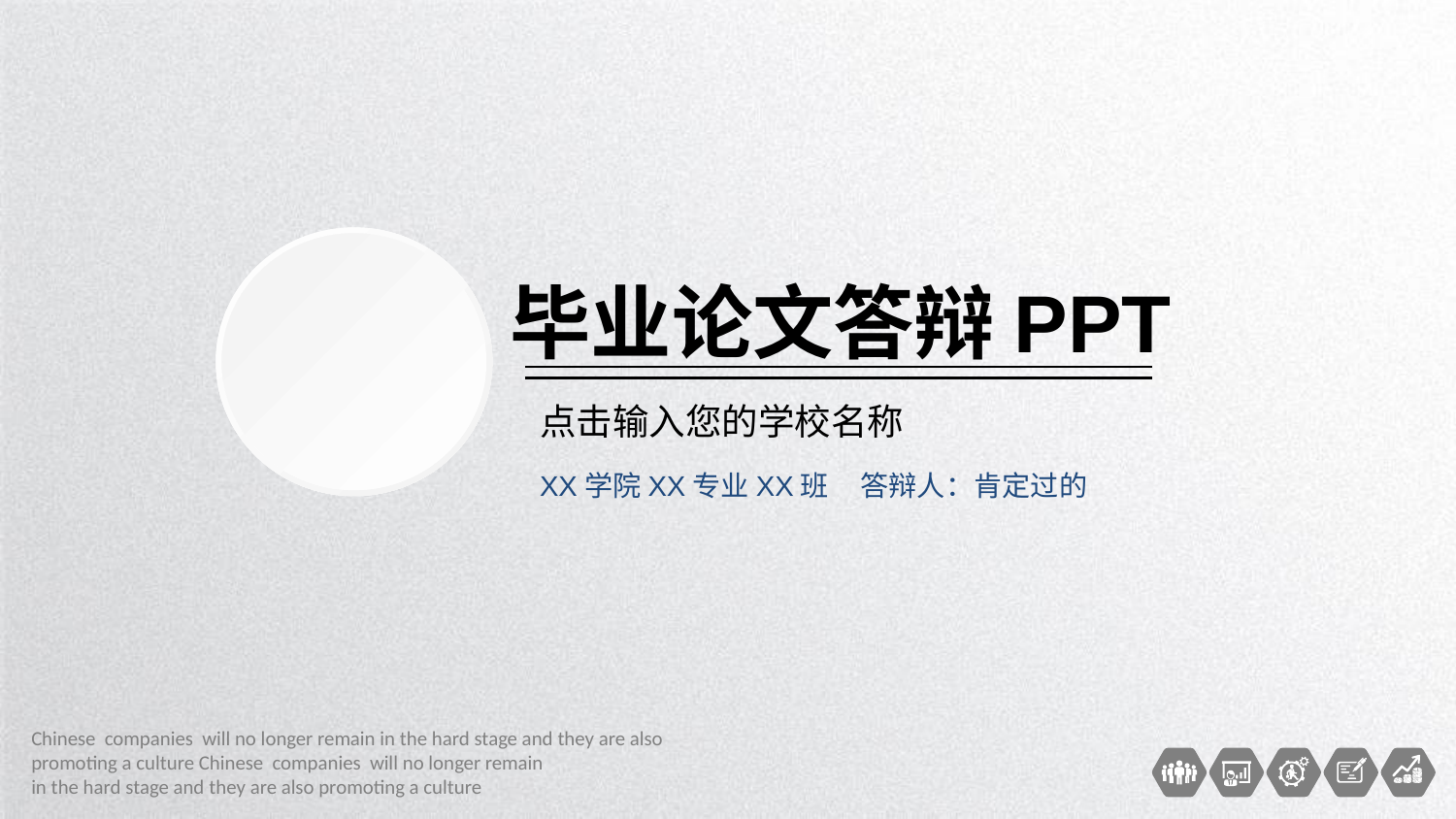

毕业论文答辩PPT
点击输入您的学校名称
XX学院XX专业XX班     答辩人：肯定过的
Chinese  companies  will no longer remain in the hard stage and they are also promoting a culture Chinese  companies  will no longer remain
in the hard stage and they are also promoting a culture

延时符